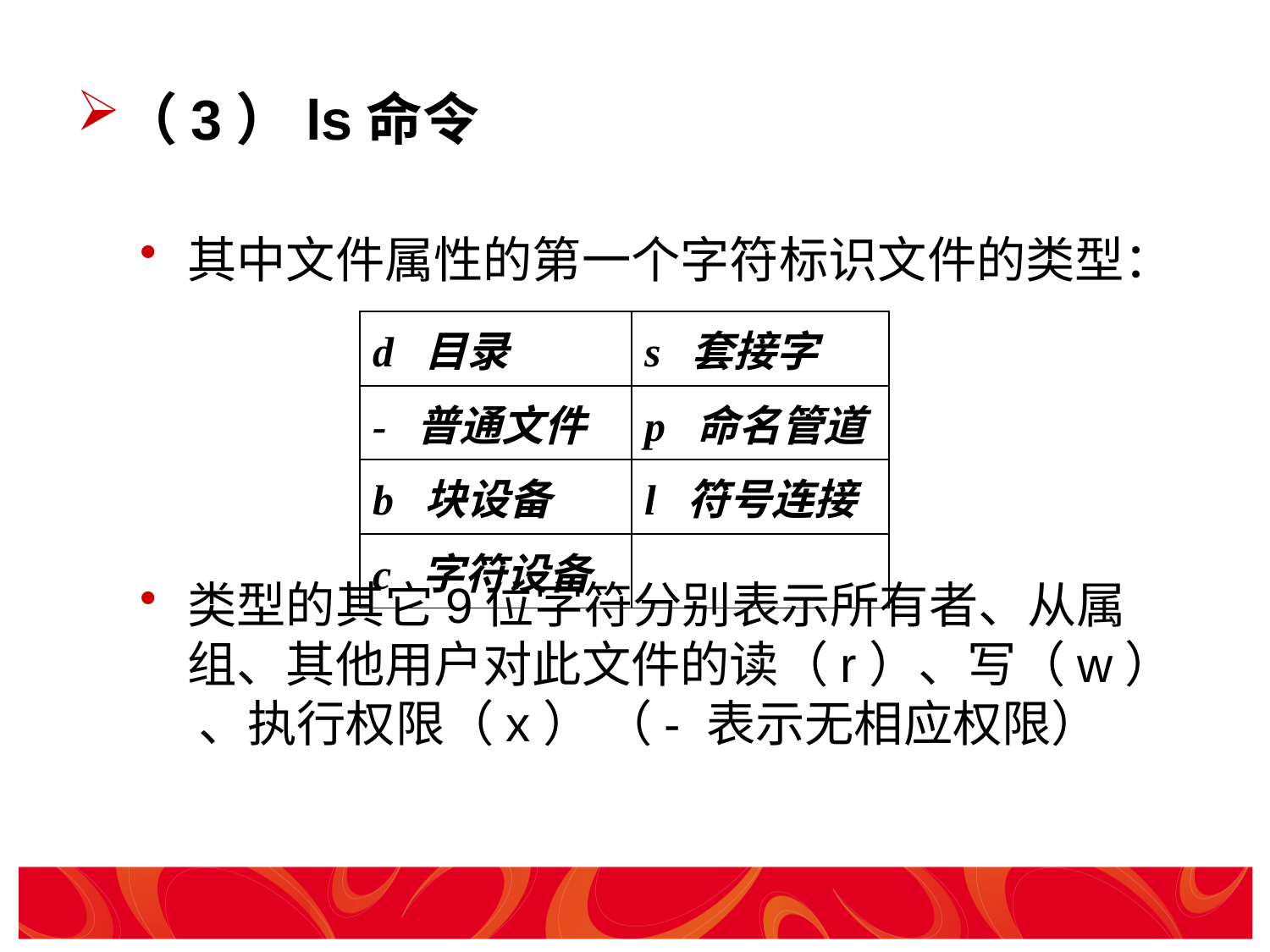

# （3）ls命令
其中文件属性的第一个字符标识文件的类型：

类型的其它9位字符分别表示所有者、从属组、其他用户对此文件的读（r）、写（w） 、执行权限（x） （- 表示无相应权限）
| d 目录 | s 套接字 |
| --- | --- |
| - 普通文件 | p 命名管道 |
| b 块设备 | l 符号连接 |
| c 字符设备 |  |